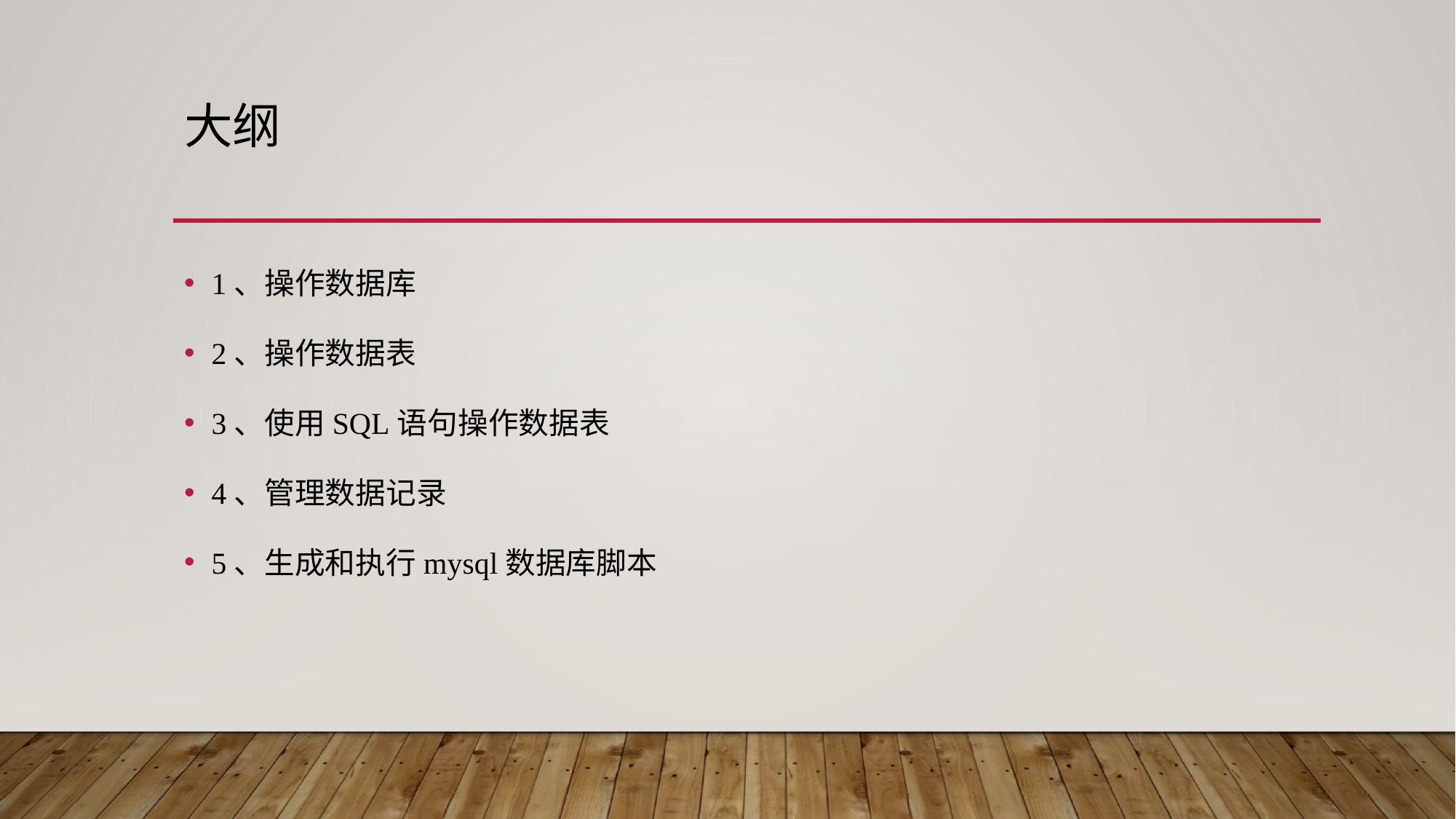

# 大纲
1、操作数据库
2、操作数据表
3、使用SQL语句操作数据表
4、管理数据记录
5、生成和执行mysql数据库脚本